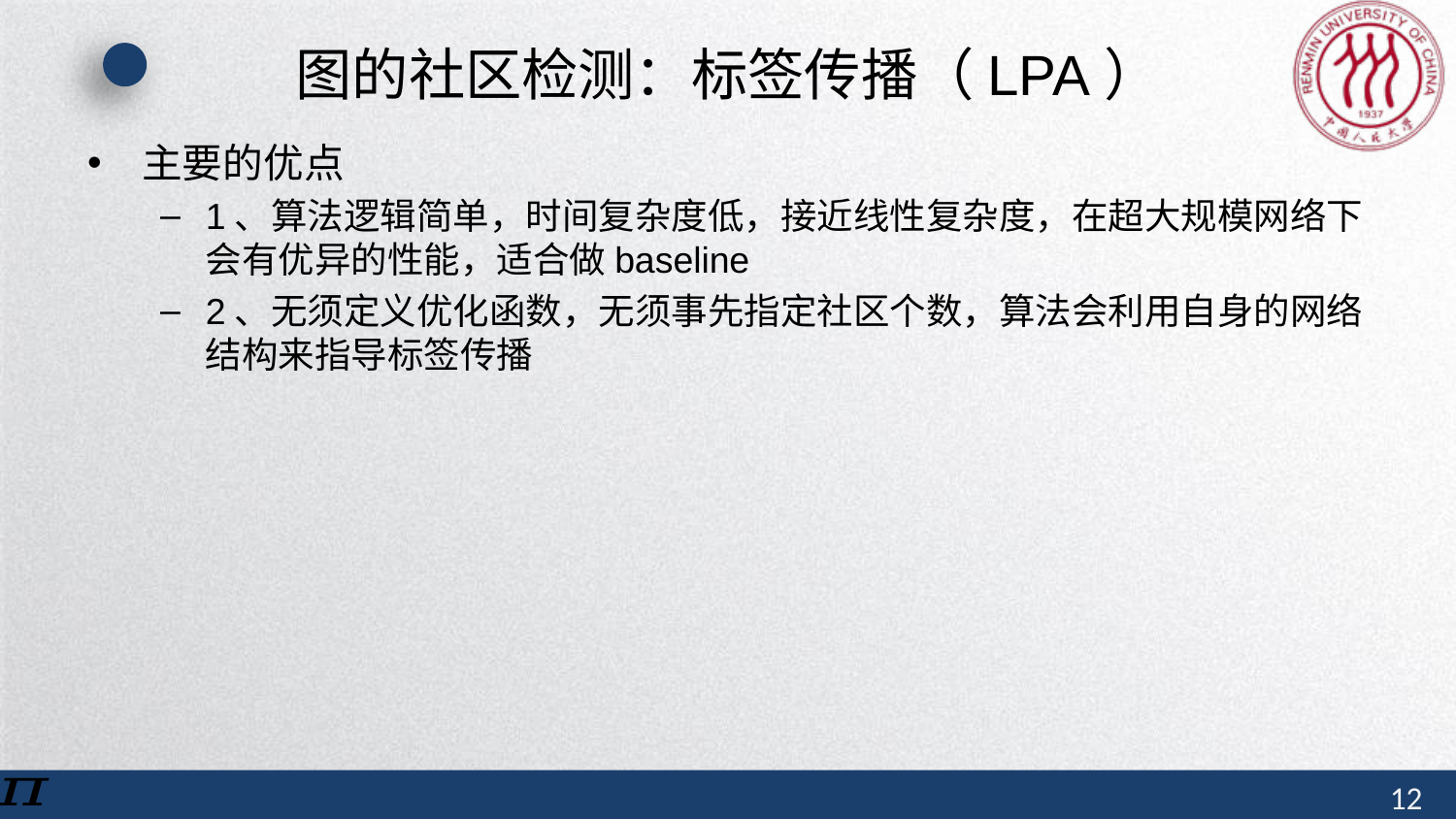

# 图的社区检测：标签传播（LPA）
主要的优点
1、算法逻辑简单，时间复杂度低，接近线性复杂度，在超大规模网络下会有优异的性能，适合做baseline
2、无须定义优化函数，无须事先指定社区个数，算法会利用自身的网络结构来指导标签传播